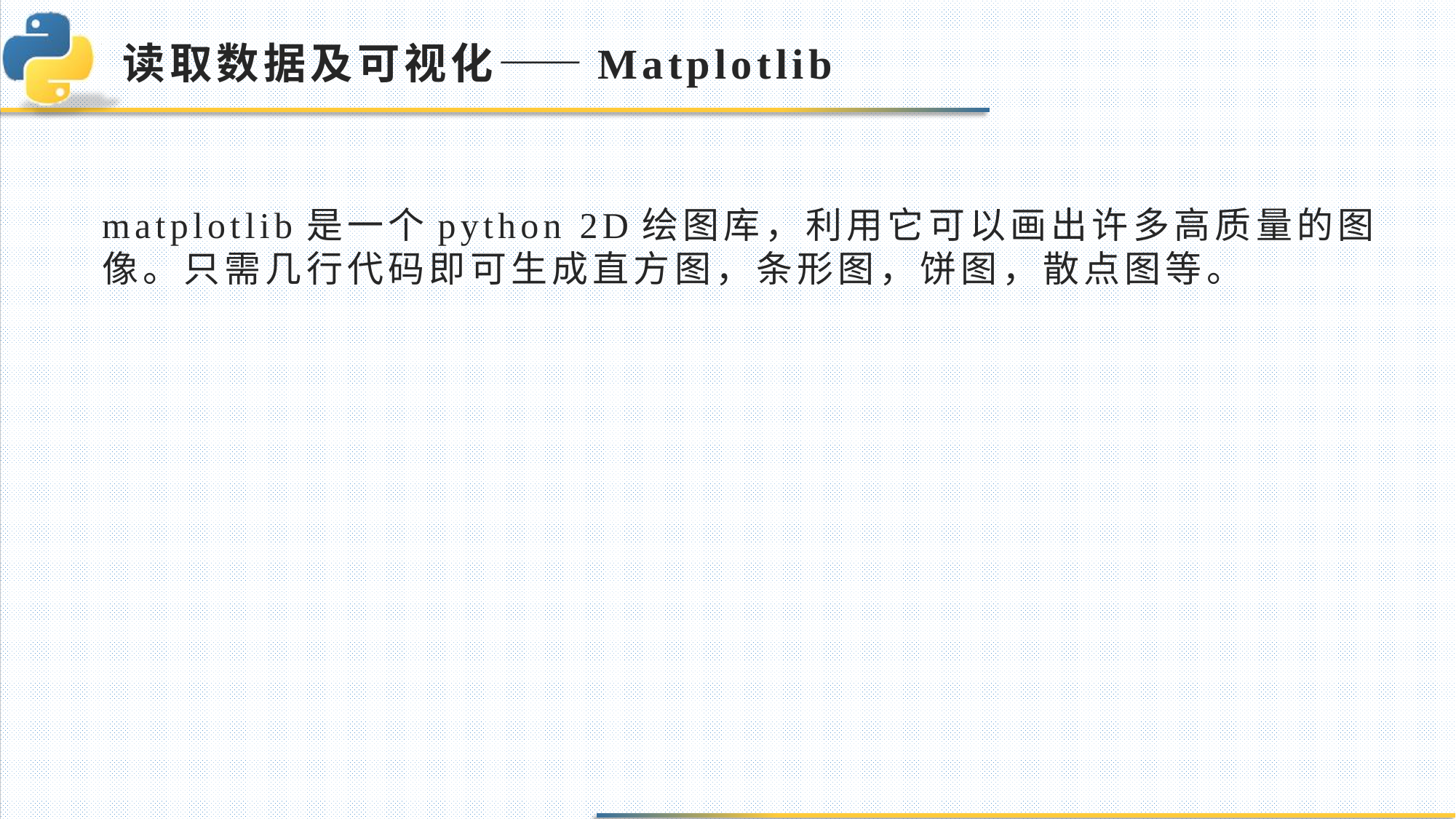

# 读取数据及可视化——Matplotlib

matplotlib是一个python 2D绘图库，利用它可以画出许多高质量的图像。只需几行代码即可生成直方图，条形图，饼图，散点图等。